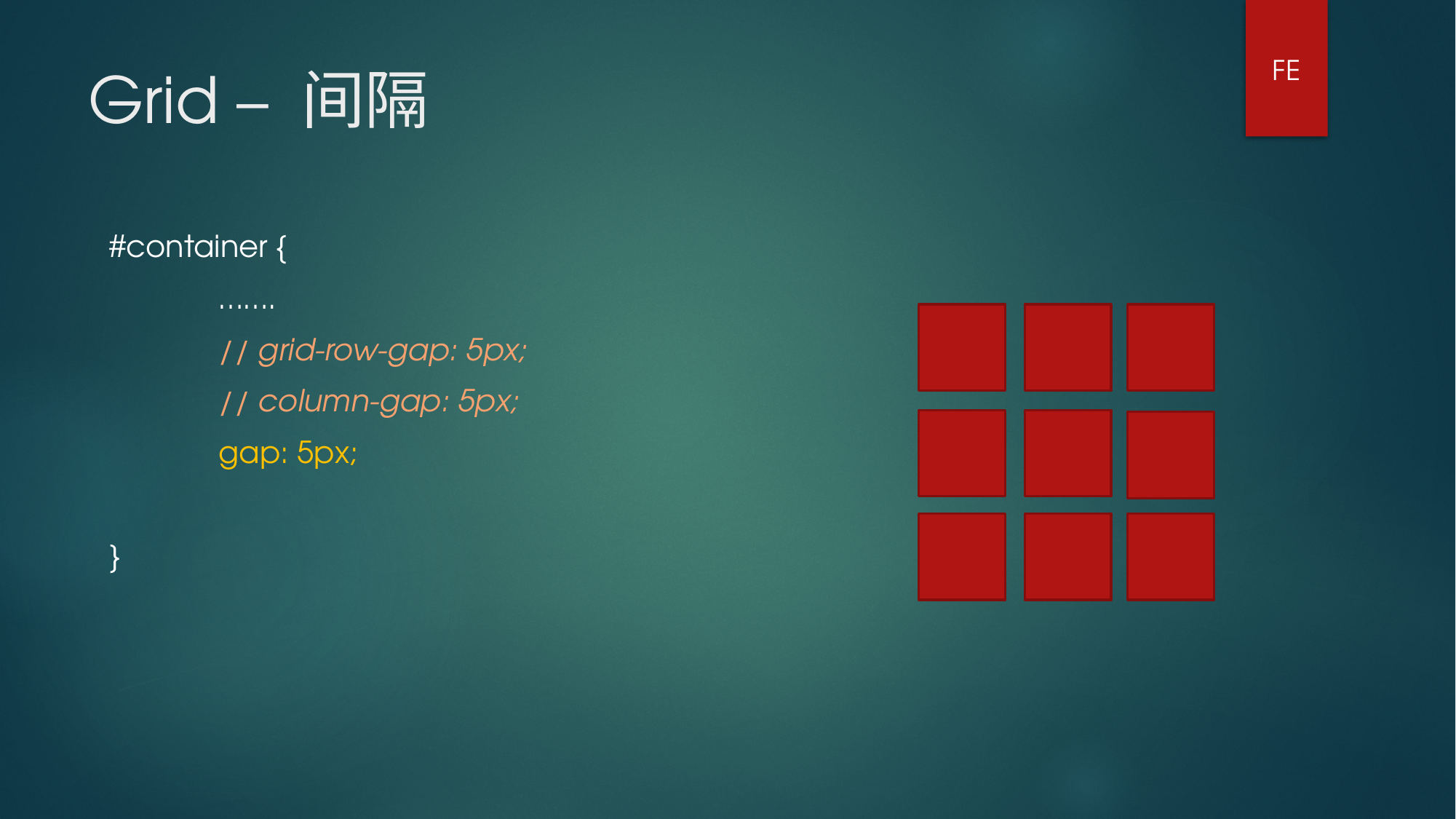

FE
# Grid – 间隔
#container {
	…….
	// grid-row-gap: 5px;
	// column-gap: 5px;
	gap: 5px;

}